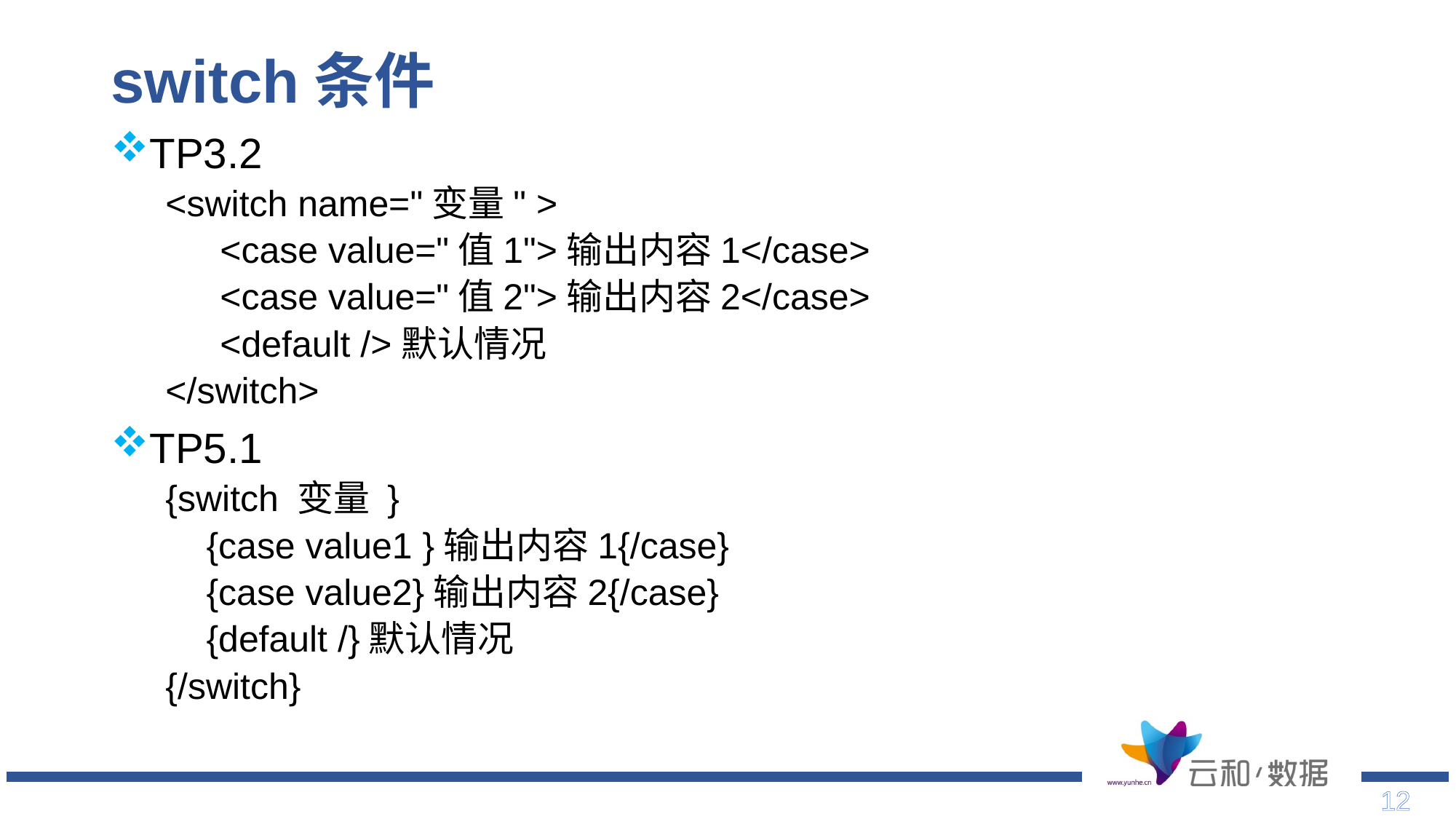

# switch条件
TP3.2
<switch name="变量" >
<case value="值1">输出内容1</case>
<case value="值2">输出内容2</case>
<default />默认情况
</switch>
TP5.1
{switch 变量 }
    {case value1 }输出内容1{/case}
    {case value2}输出内容2{/case}
    {default /}默认情况
{/switch}